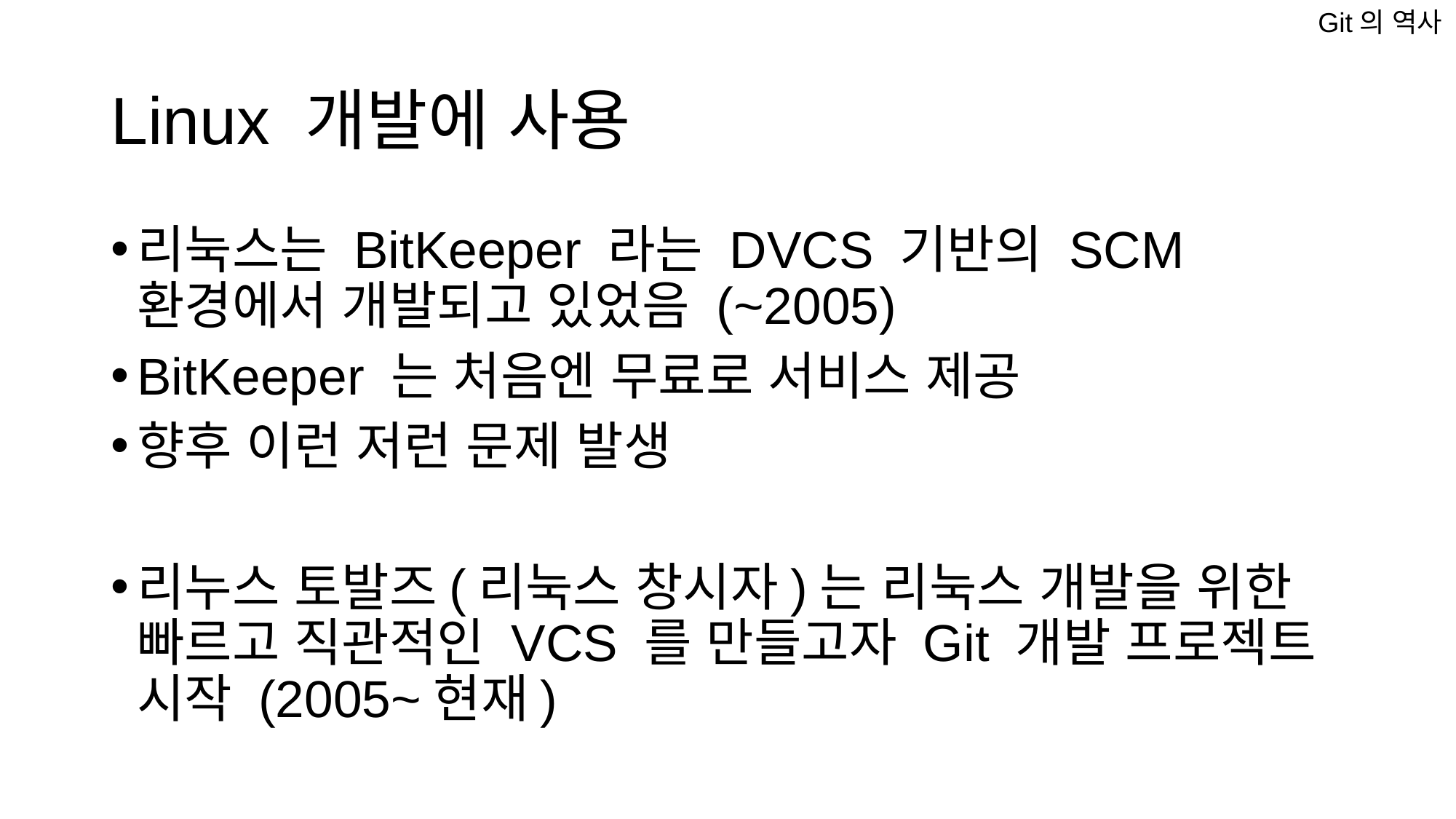

Git의 역사
# Linux 개발에 사용
리눅스는 BitKeeper 라는 DVCS 기반의 SCM 환경에서 개발되고 있었음 (~2005)
BitKeeper 는 처음엔 무료로 서비스 제공
향후 이런 저런 문제 발생

리누스 토발즈(리눅스 창시자)는 리눅스 개발을 위한 빠르고 직관적인 VCS 를 만들고자 Git 개발 프로젝트 시작 (2005~현재)